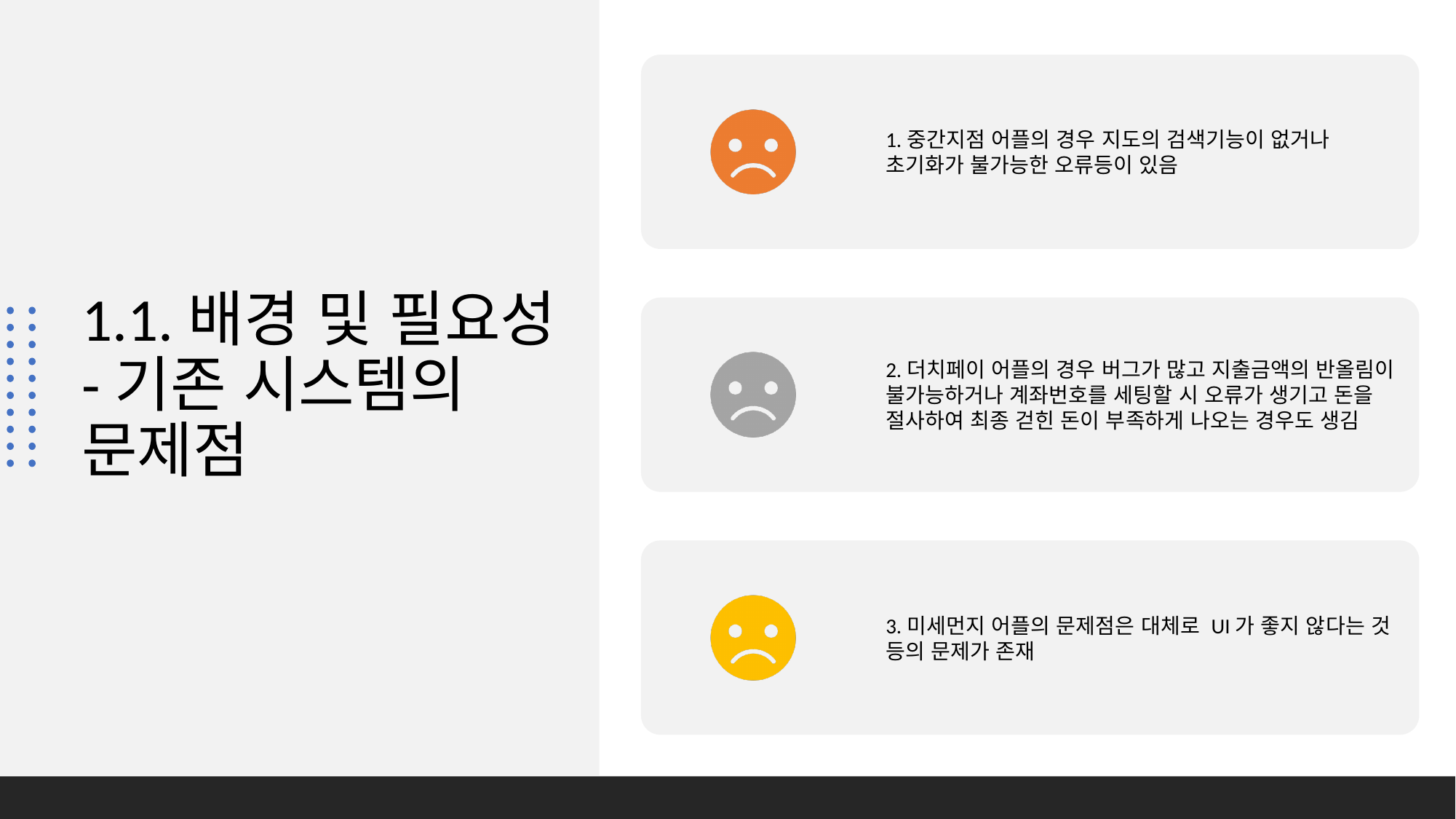

1.중간지점 어플의 경우 지도의 검색기능이 없거나 초기화가 불가능한 오류등이 있음
2.더치페이 어플의 경우 버그가 많고 지출금액의 반올림이 불가능하거나 계좌번호를 세팅할 시 오류가 생기고 돈을 절사하여 최종 걷힌 돈이 부족하게 나오는 경우도 생김
3.미세먼지 어플의 문제점은 대체로 UI가 좋지 않다는 것 등의 문제가 존재
# 1.1.배경 및 필요성 -기존 시스템의 문제점